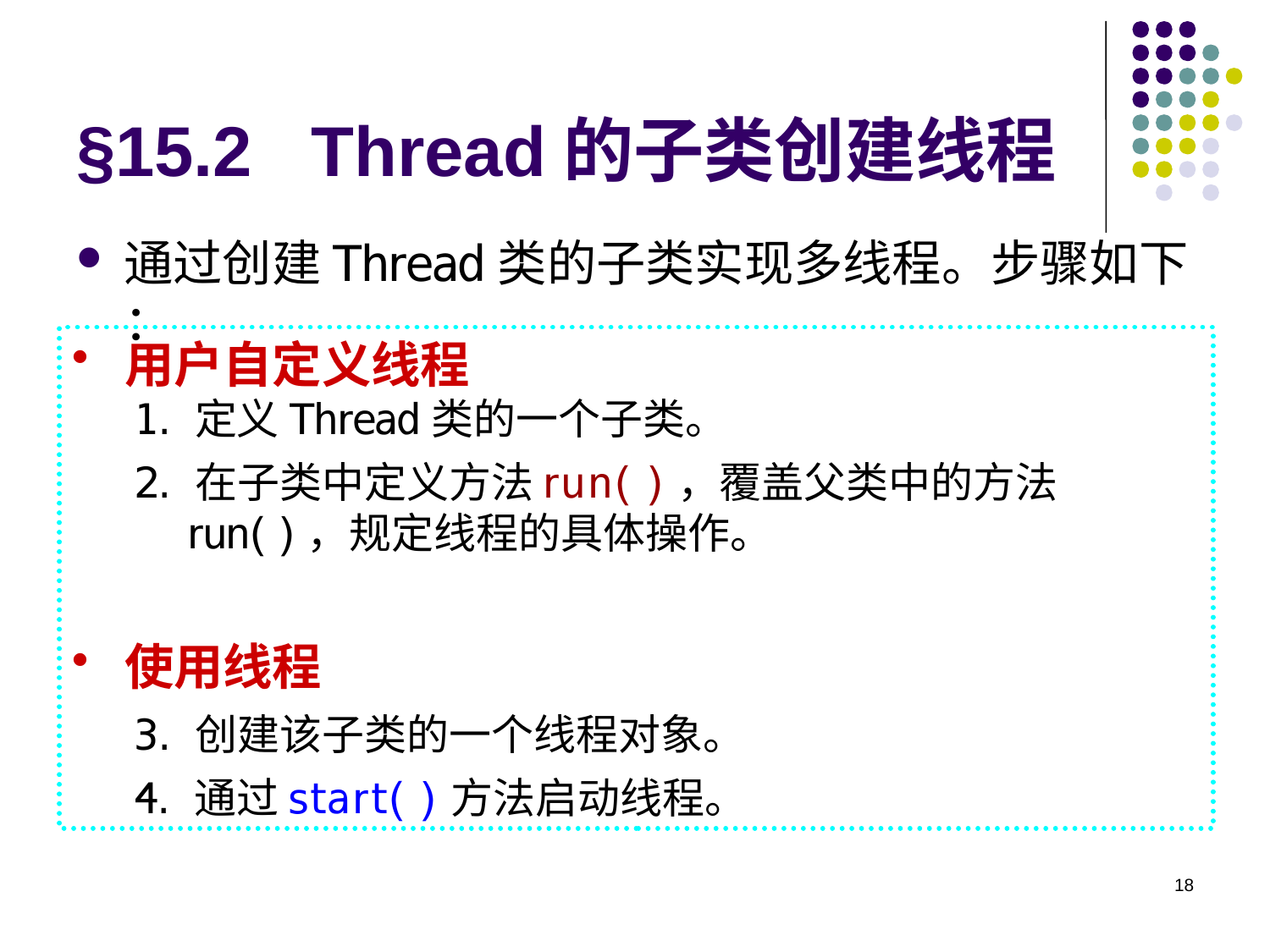

# §15.2   Thread的子类创建线程
通过创建Thread类的子类实现多线程。步骤如下 ：
用户自定义线程
1. 定义Thread类的一个子类。
2. 在子类中定义方法run( )，覆盖父类中的方法run( )，规定线程的具体操作。

使用线程
3. 创建该子类的一个线程对象。
4. 通过start( )方法启动线程。
18